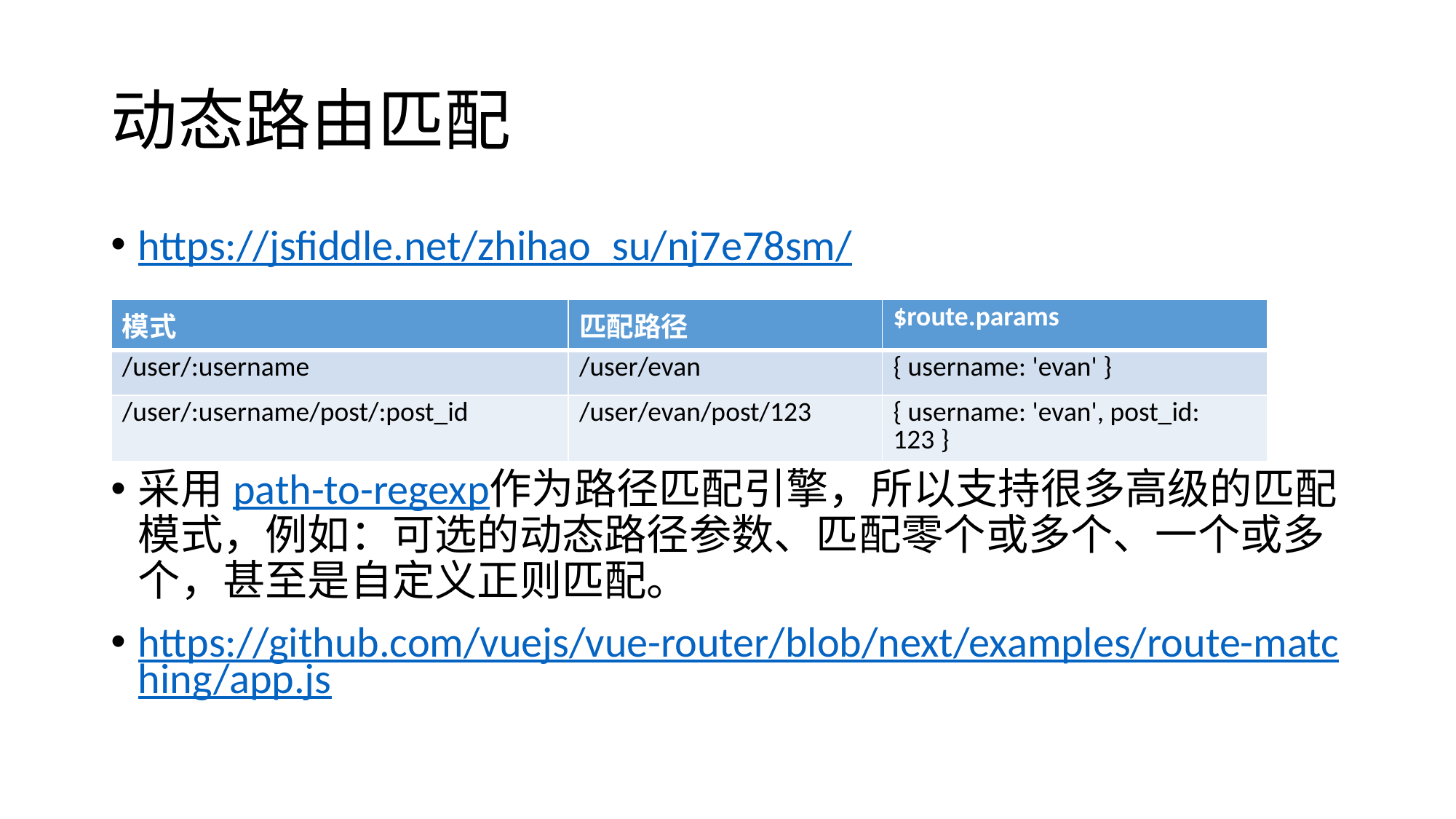

# 动态路由匹配
https://jsfiddle.net/zhihao_su/nj7e78sm/

采用path-to-regexp作为路径匹配引擎，所以支持很多高级的匹配模式，例如：可选的动态路径参数、匹配零个或多个、一个或多个，甚至是自定义正则匹配。
https://github.com/vuejs/vue-router/blob/next/examples/route-matching/app.js
| 模式 | 匹配路径 | $route.params |
| --- | --- | --- |
| /user/:username | /user/evan | { username: 'evan' } |
| /user/:username/post/:post\_id | /user/evan/post/123 | { username: 'evan', post\_id: 123 } |